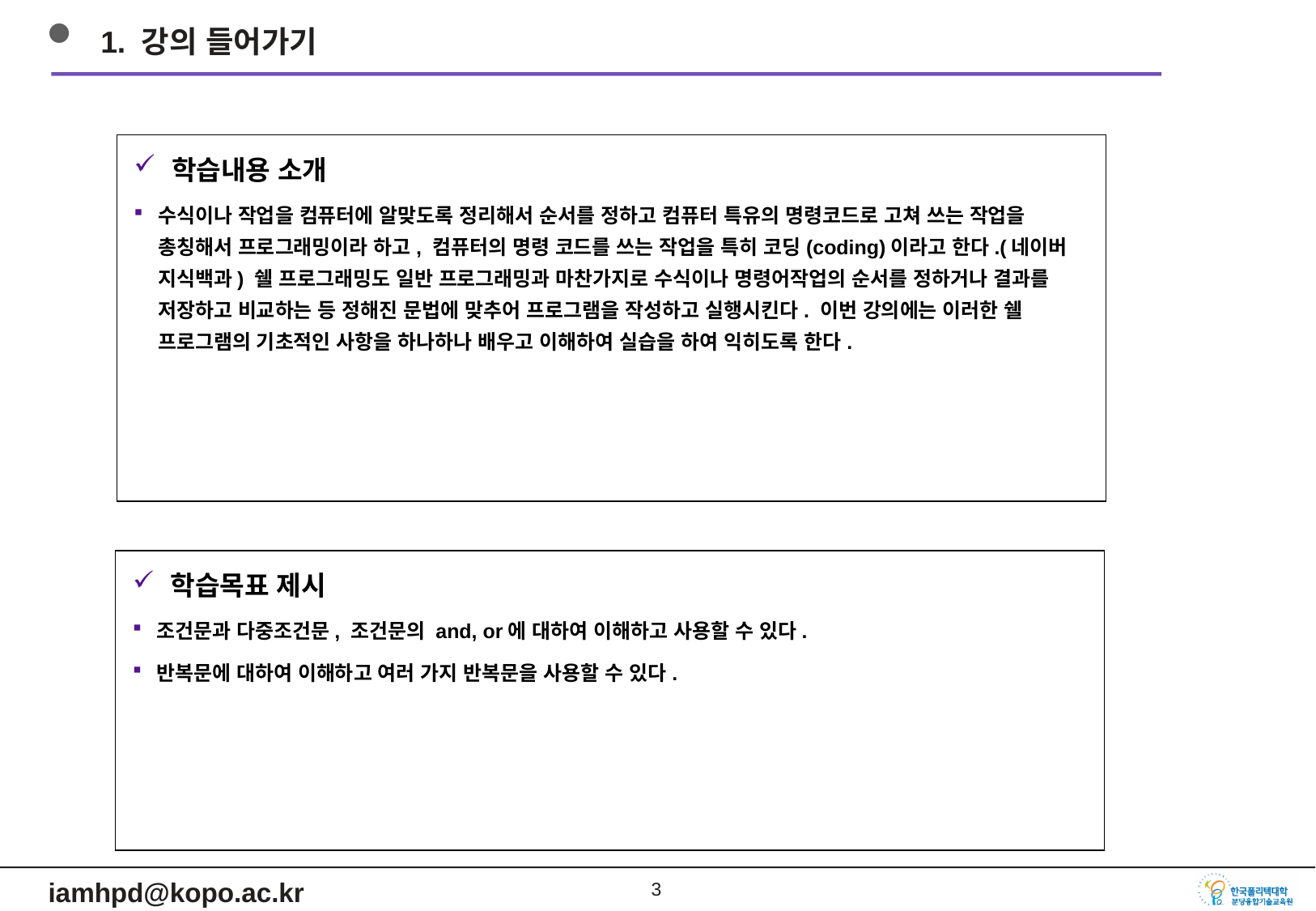

1. 강의 들어가기
학습내용 소개
수식이나 작업을 컴퓨터에 알맞도록 정리해서 순서를 정하고 컴퓨터 특유의 명령코드로 고쳐 쓰는 작업을 총칭해서 프로그래밍이라 하고, 컴퓨터의 명령 코드를 쓰는 작업을 특히 코딩(coding)이라고 한다.(네이버 지식백과) 쉘 프로그래밍도 일반 프로그래밍과 마찬가지로 수식이나 명령어작업의 순서를 정하거나 결과를 저장하고 비교하는 등 정해진 문법에 맞추어 프로그램을 작성하고 실행시킨다. 이번 강의에는 이러한 쉘 프로그램의 기초적인 사항을 하나하나 배우고 이해하여 실습을 하여 익히도록 한다.
학습목표 제시
조건문과 다중조건문, 조건문의 and, or에 대하여 이해하고 사용할 수 있다.
반복문에 대하여 이해하고 여러 가지 반복문을 사용할 수 있다.
3